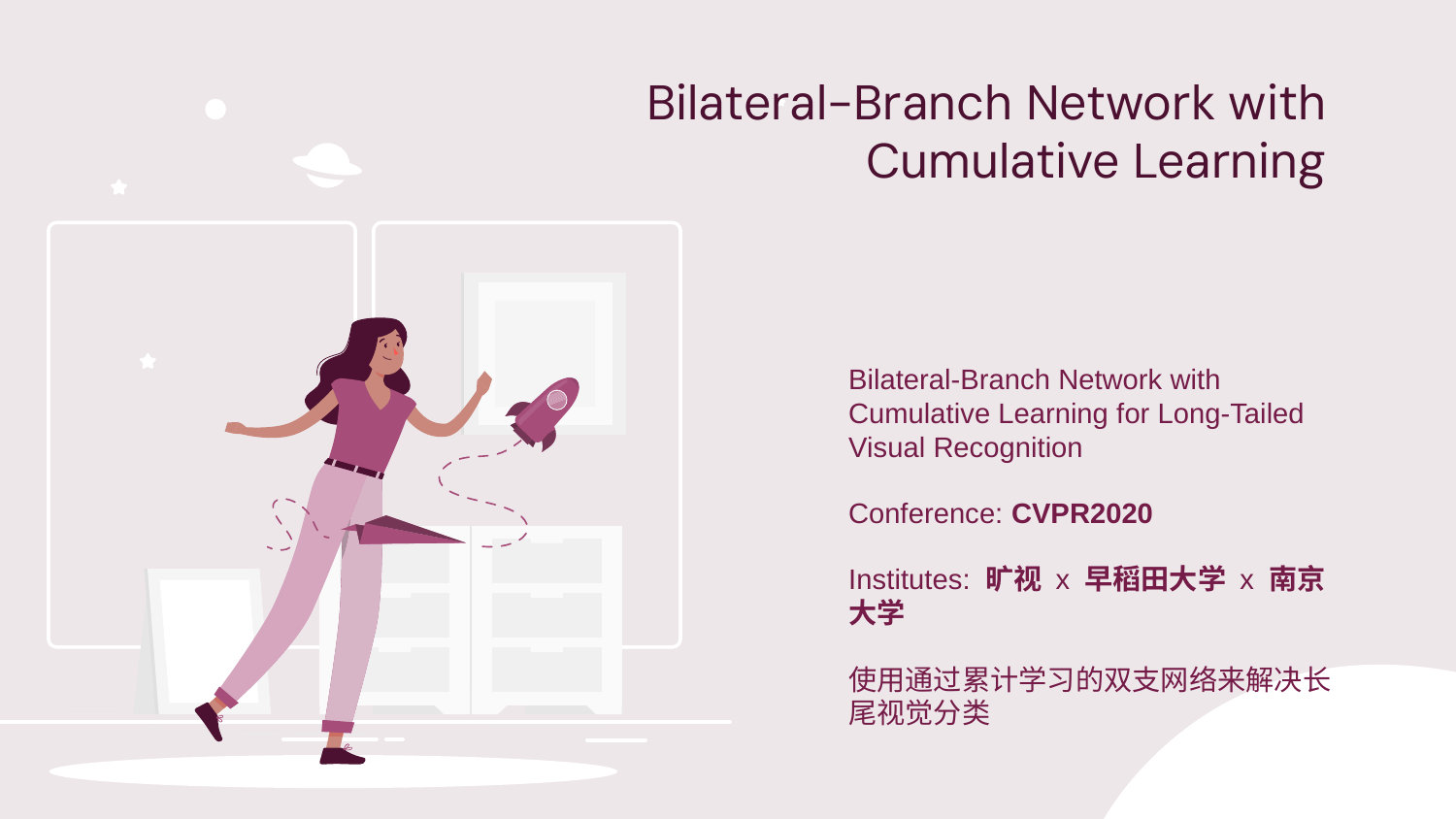

# Bilateral-Branch Network with Cumulative Learning

Bilateral-Branch Network with Cumulative Learning for Long-Tailed Visual Recognition
Conference: CVPR2020
Institutes: 旷视 x 早稻田大学 x 南京大学
使用通过累计学习的双支网络来解决长尾视觉分类